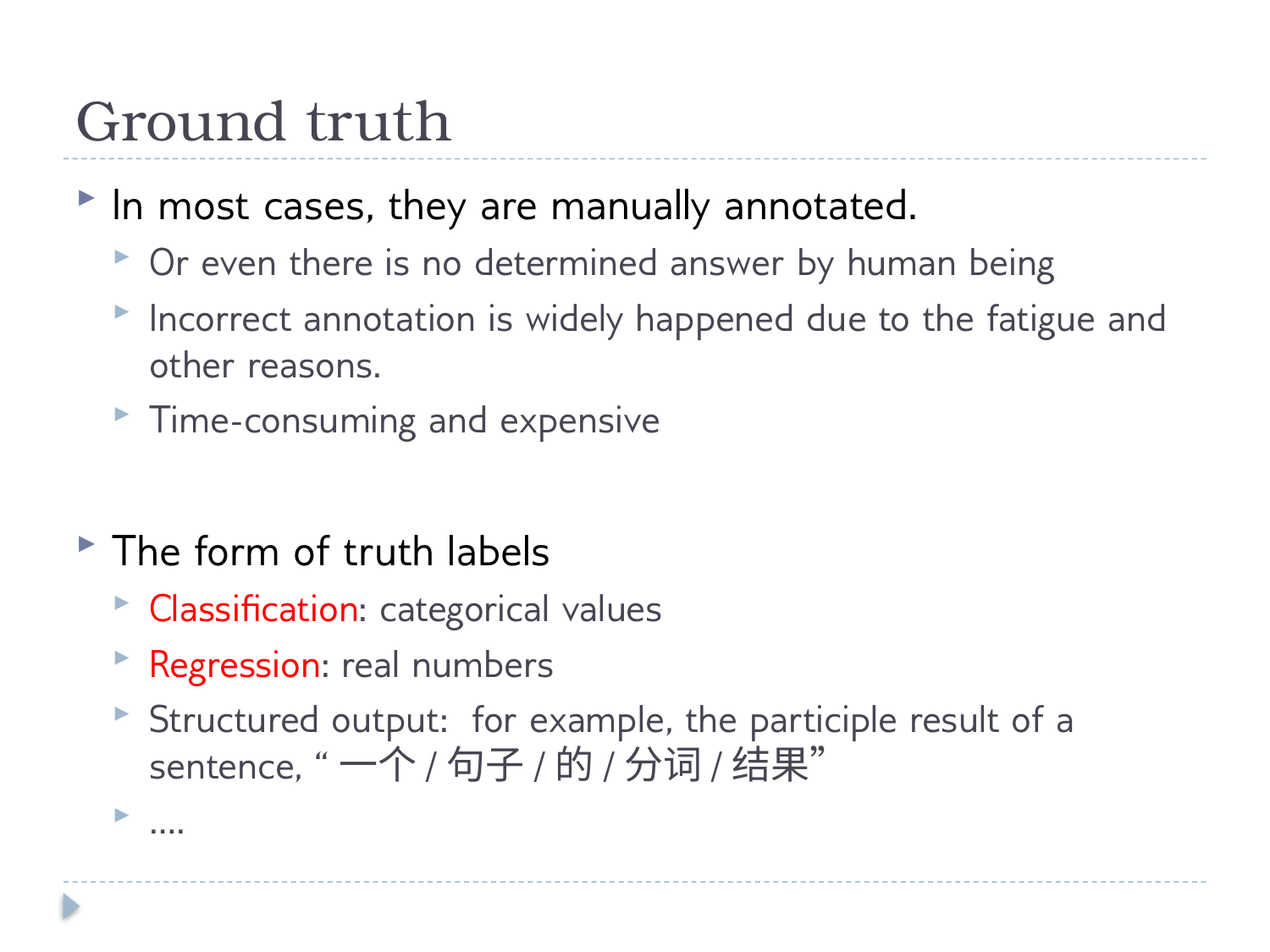

# Ground truth
In most cases, they are manually annotated.
Or even there is no determined answer by human being
Incorrect annotation is widely happened due to the fatigue and other reasons.
Time-consuming and expensive

The form of truth labels
Classification: categorical values
Regression: real numbers
Structured output:  for example, the participle result of a sentence, “一个/句子/的/分词/结果”
….